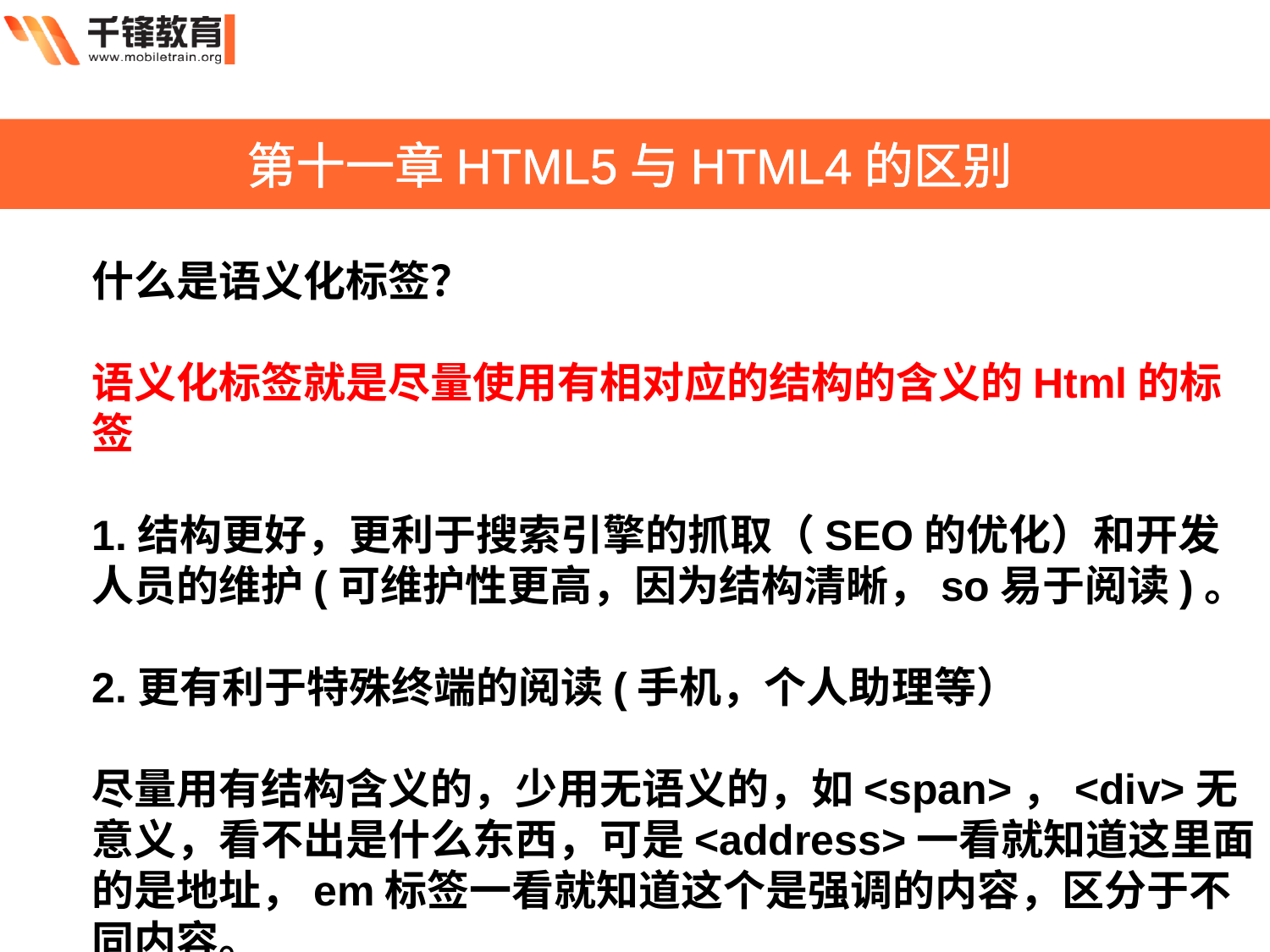

第十一章HTML5与HTML4的区别
什么是语义化标签？

语义化标签就是尽量使用有相对应的结构的含义的Html的标签

1.结构更好，更利于搜索引擎的抓取（SEO的优化）和开发人员的维护(可维护性更高，因为结构清晰，so易于阅读)。

2.更有利于特殊终端的阅读(手机，个人助理等）

尽量用有结构含义的，少用无语义的，如<span>，<div>无意义，看不出是什么东西，可是<address>一看就知道这里面的是地址，em标签一看就知道这个是强调的内容，区分于不同内容。